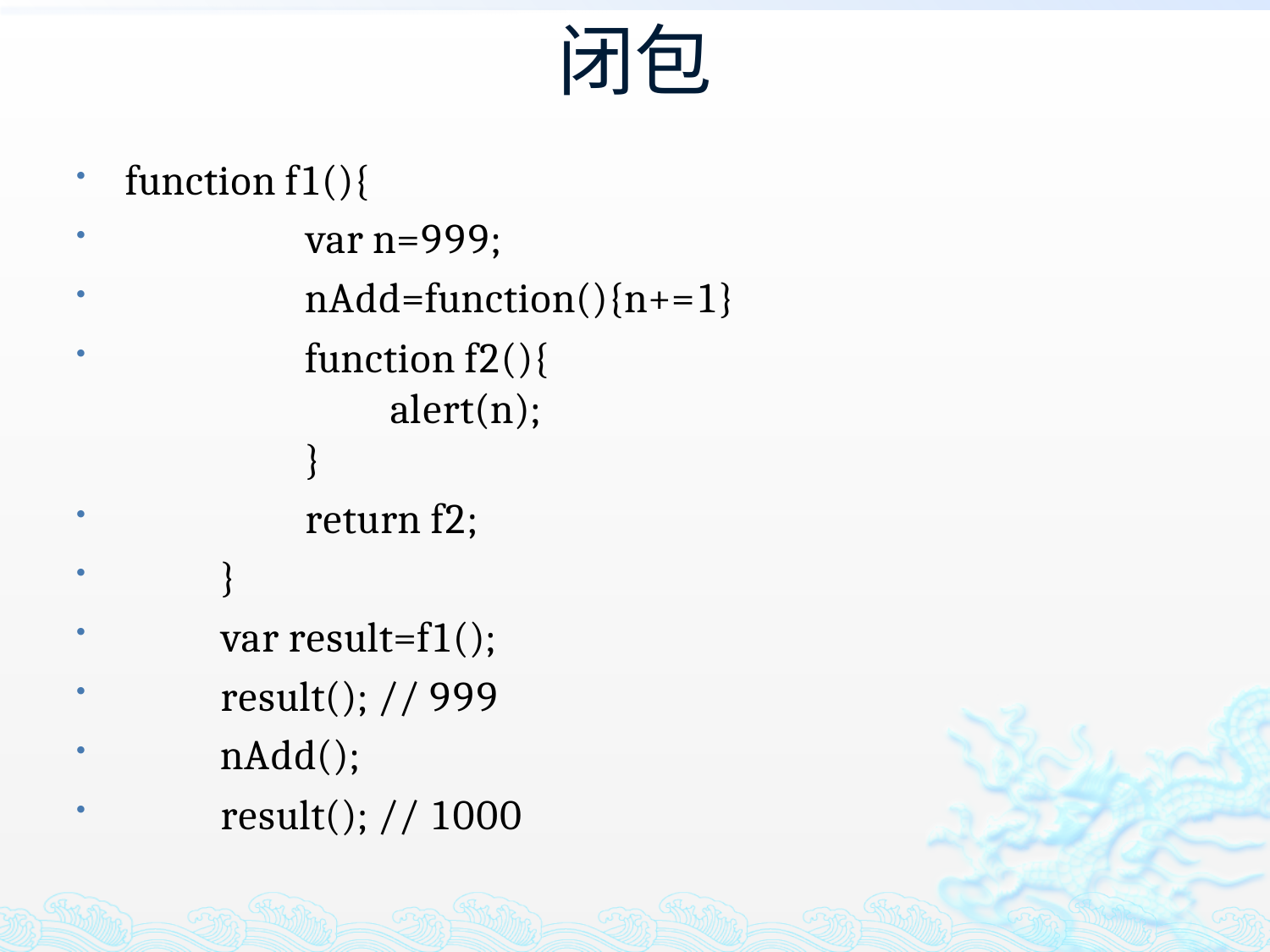

# 闭包
function f1(){
　　　　var n=999;
　　　　nAdd=function(){n+=1}
　　　　function f2(){
　　　　　　alert(n);
　　　　}
　　　　return f2;
　　}
　　var result=f1();
　　result(); // 999
　　nAdd();
　　result(); // 1000